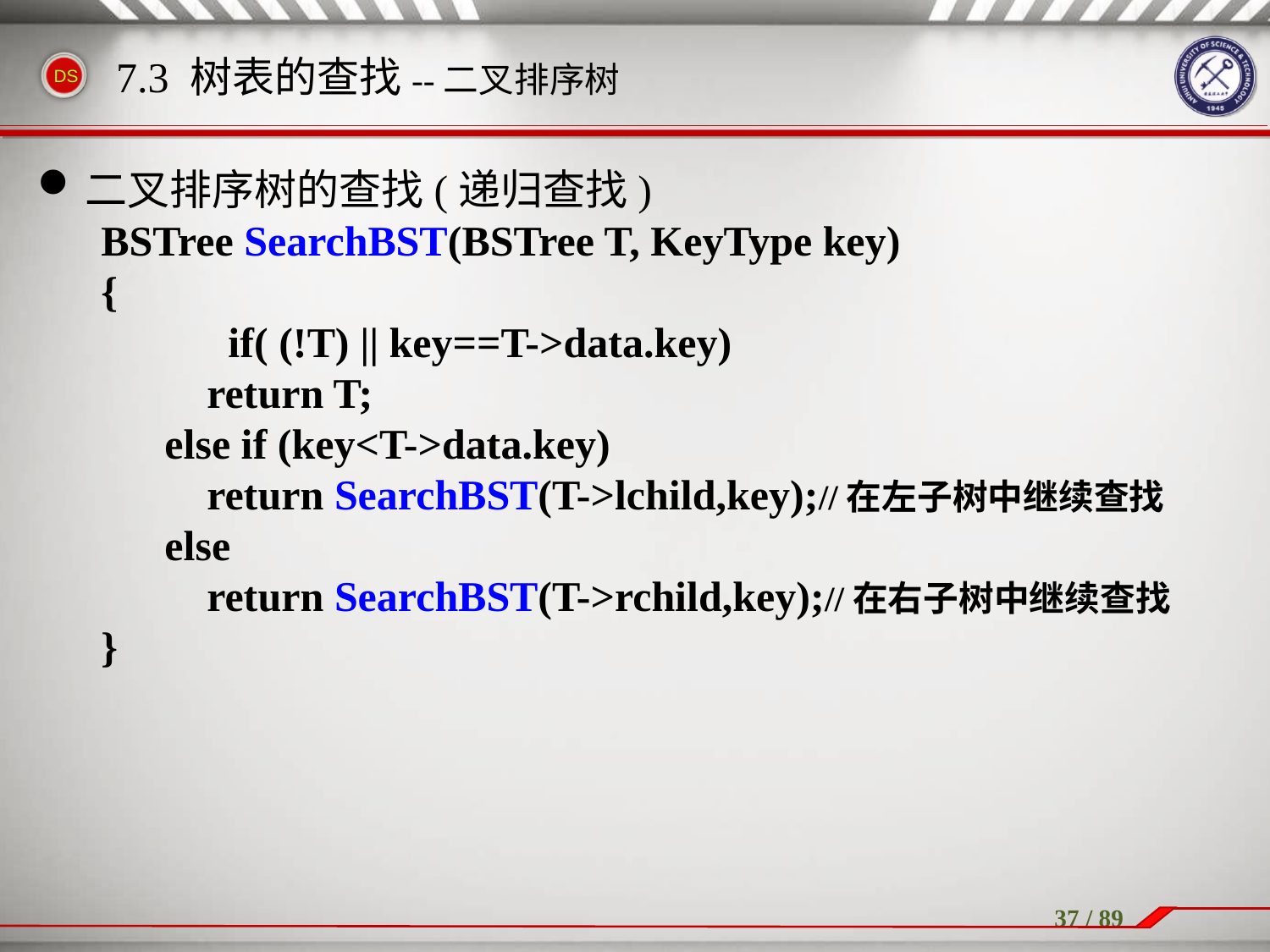

二叉排序树的查找(递归查找)
BSTree SearchBST(BSTree T, KeyType key)
{
	if( (!T) || key==T->data.key)
          return T;
      else if (key<T->data.key)
          return SearchBST(T->lchild,key);//在左子树中继续查找
      else
          return SearchBST(T->rchild,key);//在右子树中继续查找
}

7.3 树表的查找--二叉排序树